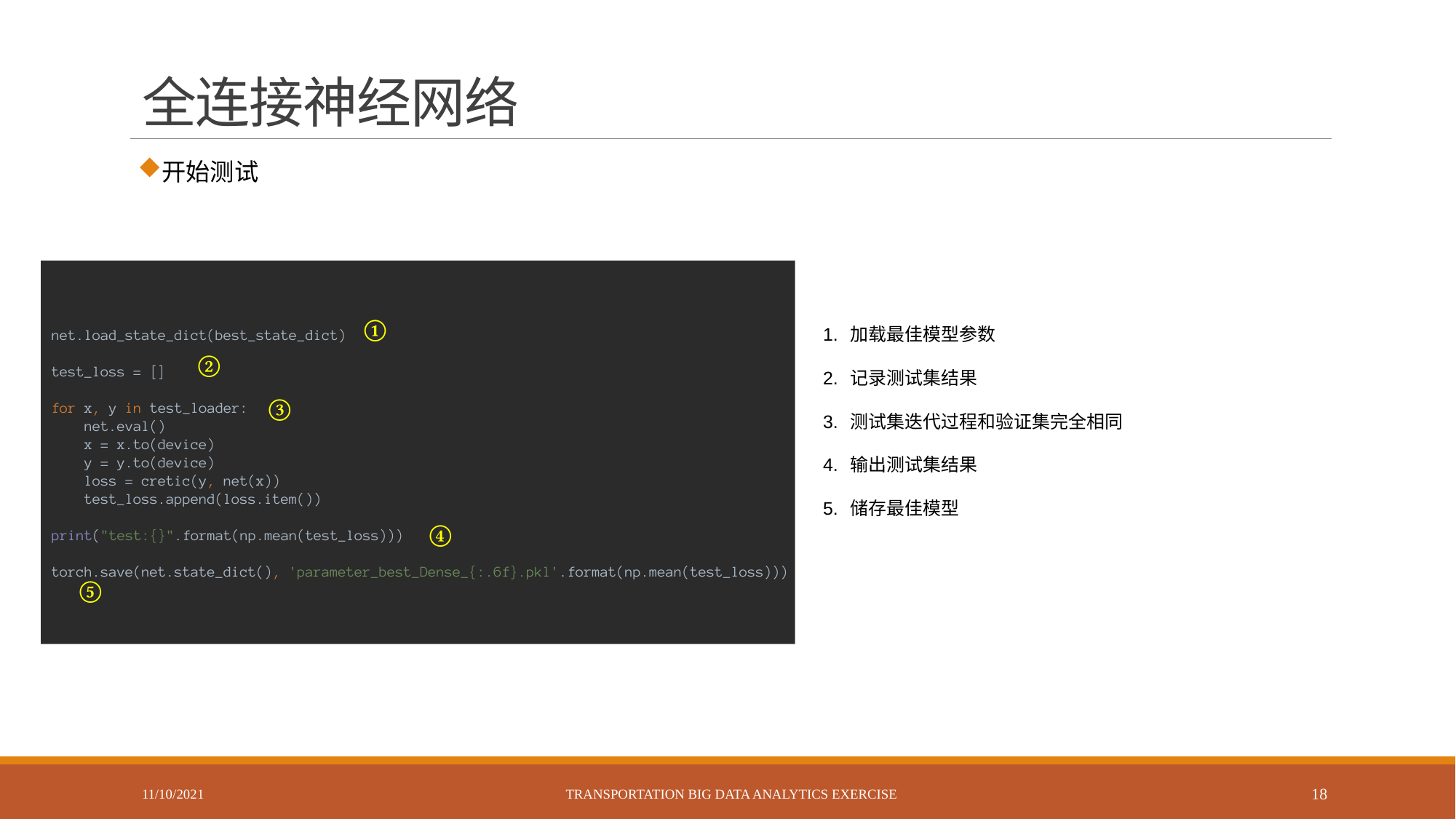

# 全连接神经网络
开始测试
net.load_state_dict(best_state_dict)
test_loss = []
for x, y in test_loader:
    net.eval()
    x = x.to(device)
    y = y.to(device)
    loss = cretic(y, net(x))
    test_loss.append(loss.item())
print("test:{}".format(np.mean(test_loss)))
torch.save(net.state_dict(), 'parameter_best_Dense_{:.6f}.pkl'.format(np.mean(test_loss)))
①
加载最佳模型参数

记录测试集结果

测试集迭代过程和验证集完全相同

输出测试集结果

储存最佳模型
②
③
④
⑤
11/10/2021
Transportation Big Data Analytics exercise
18